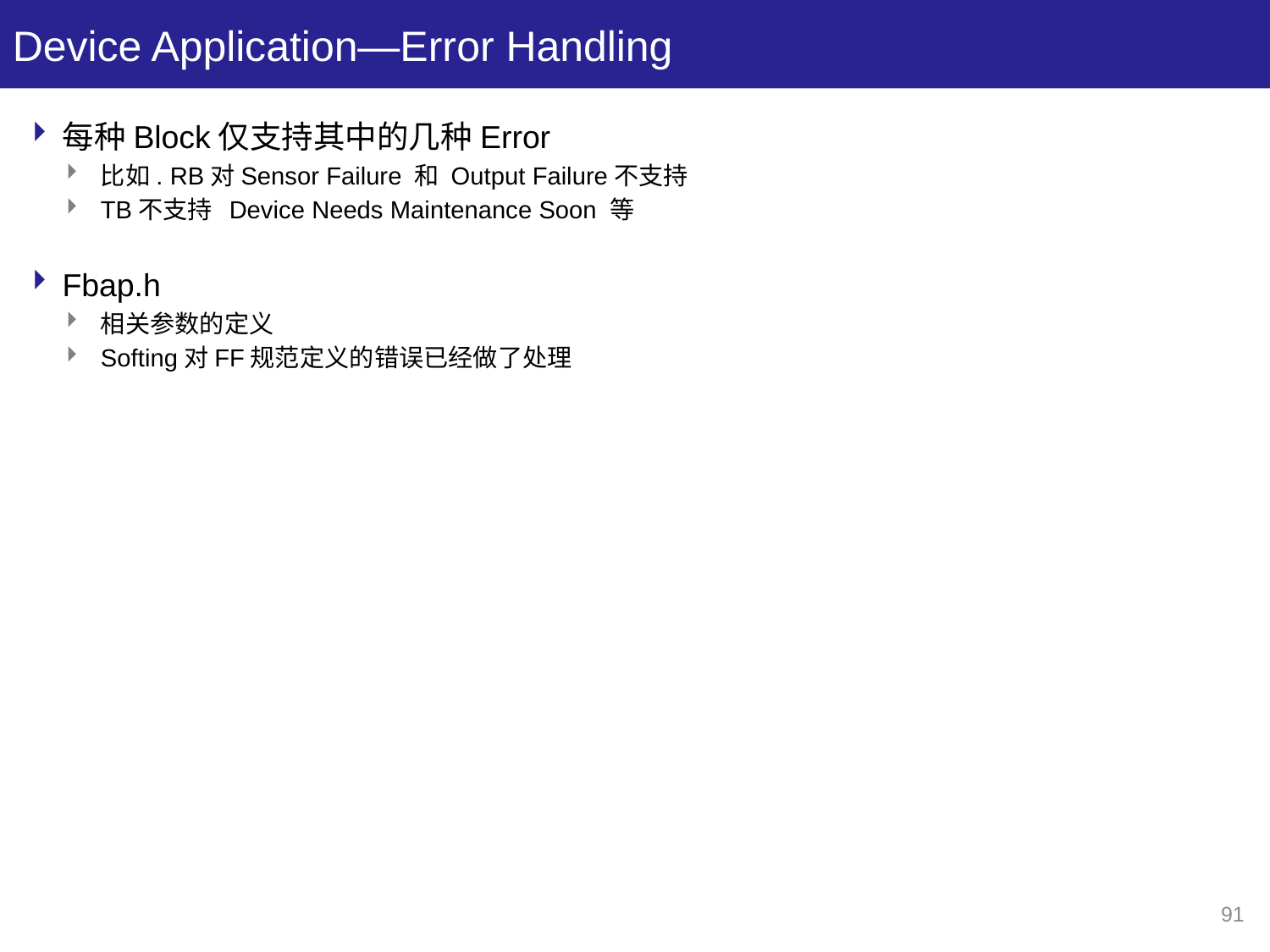

# Device Application—Error Handling
每种Block仅支持其中的几种Error
比如. RB对Sensor Failure 和 Output Failure不支持
TB不支持  Device Needs Maintenance Soon 等

Fbap.h
相关参数的定义
Softing对FF规范定义的错误已经做了处理

91